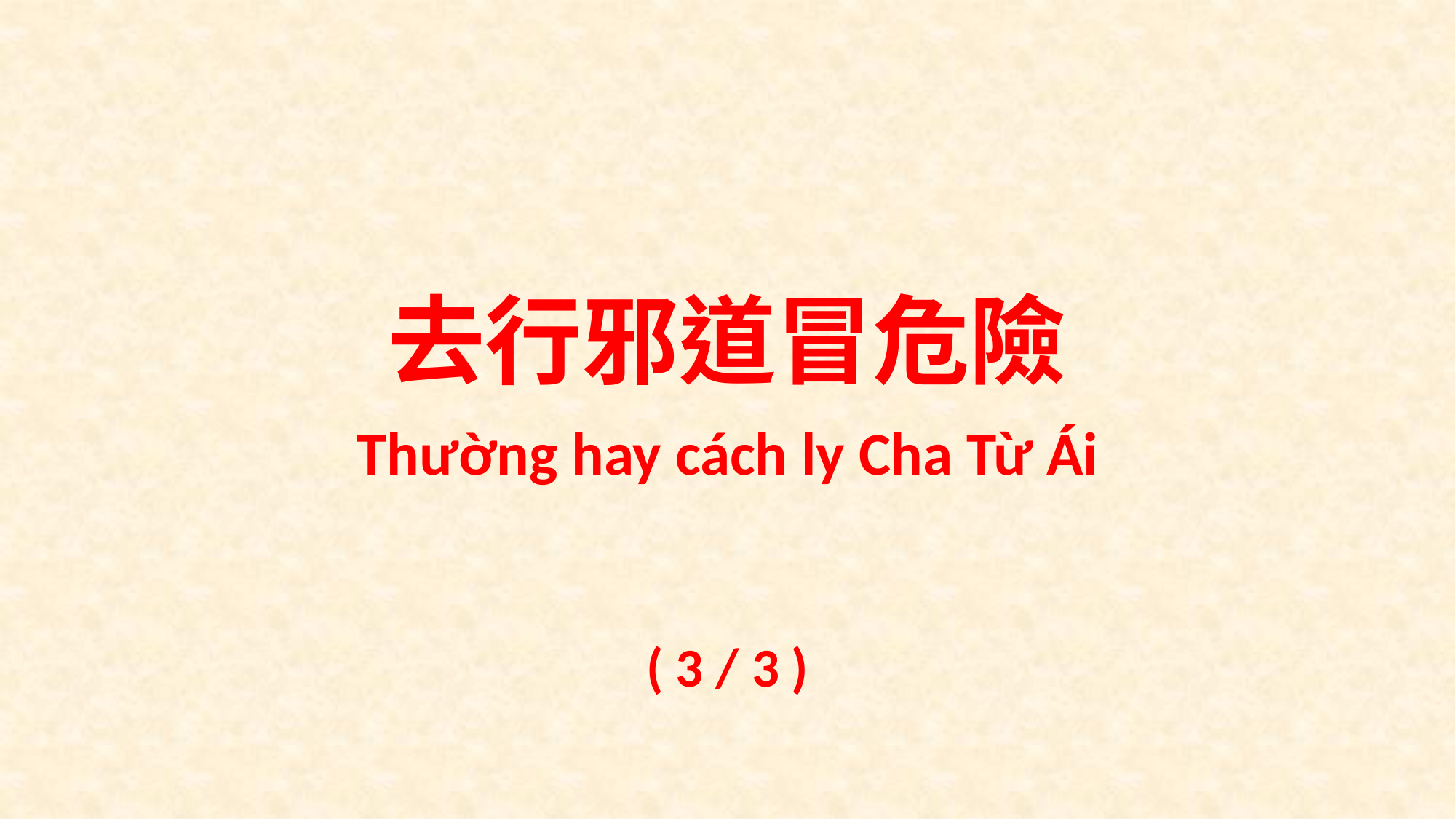

去行邪道冒危險
Thường hay cách ly Cha Từ Ái
( 3 / 3 )